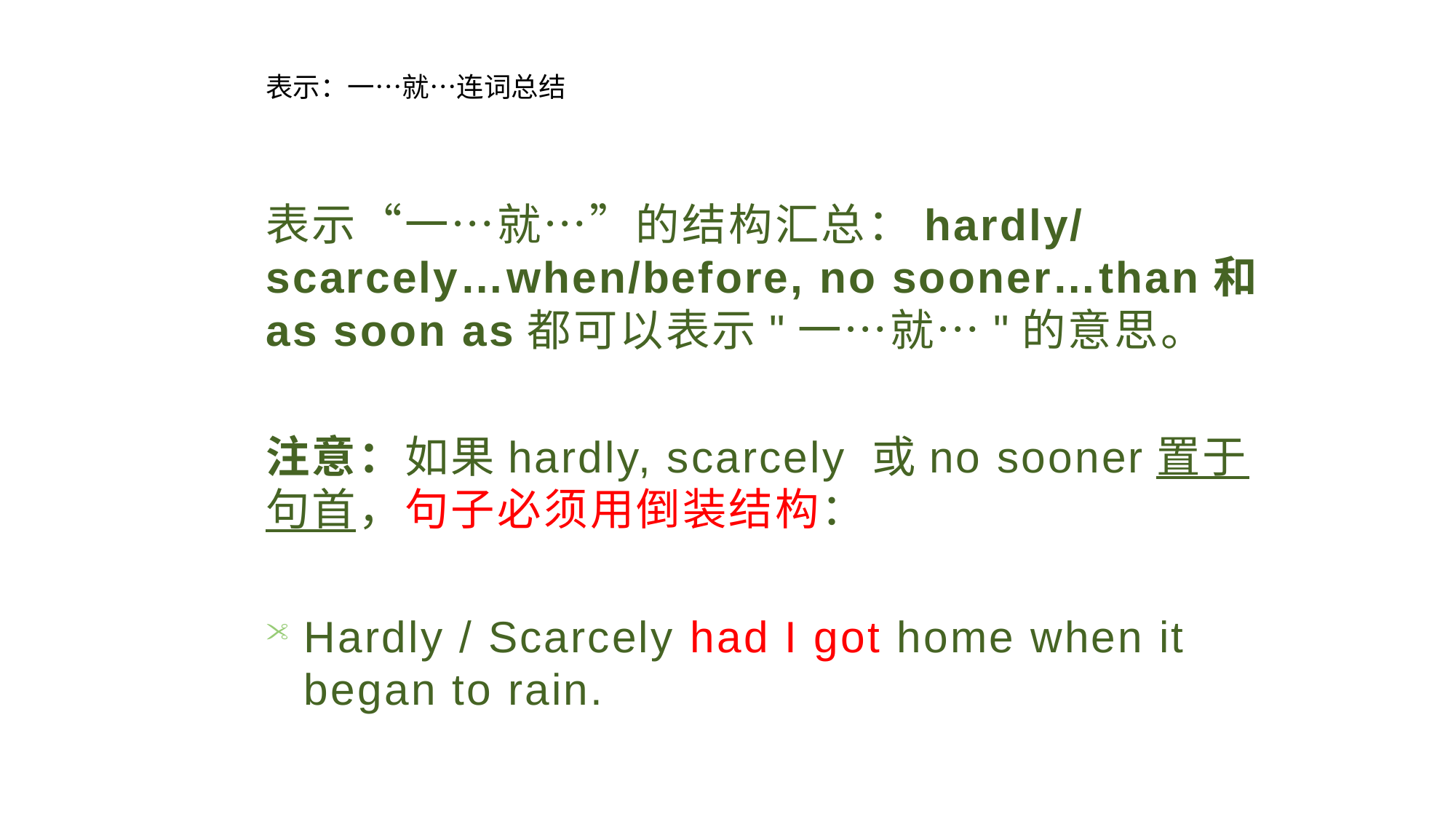

表示：一…就…连词总结
表示“一…就…”的结构汇总：hardly/scarcely…when/before, no sooner…than和as soon as都可以表示"一…就…"的意思。

注意：如果hardly, scarcely 或no sooner置于句首，句子必须用倒装结构：

Hardly / Scarcely had I got home when it began to rain.